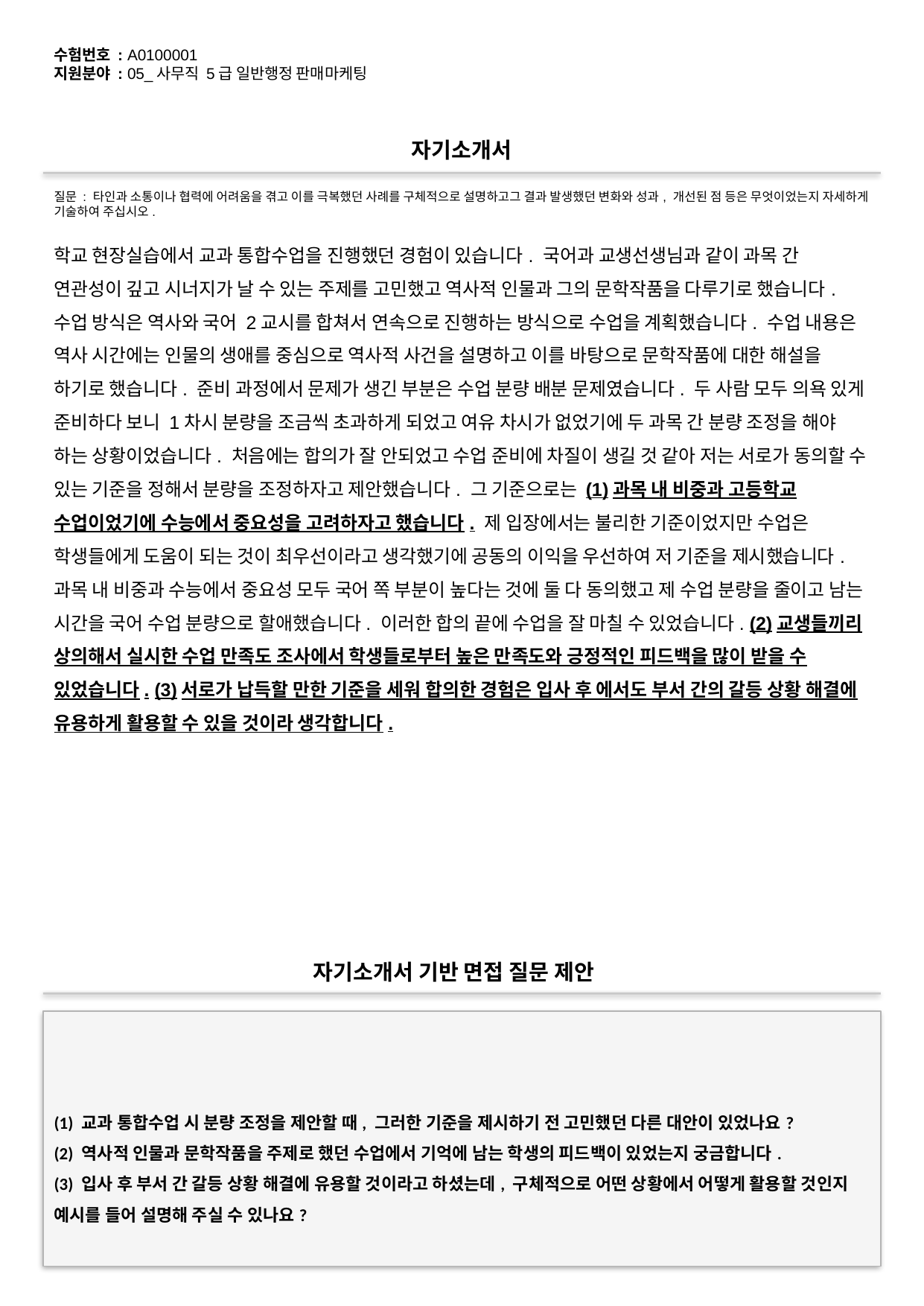

수험번호 : A0100001
지원분야 : 05_사무직 5급 일반행정 판매마케팅
#

자기소개서

질문 : 타인과 소통이나 협력에 어려움을 겪고 이를 극복했던 사례를 구체적으로 설명하고그 결과 발생했던 변화와 성과, 개선된 점 등은 무엇이었는지 자세하게 기술하여 주십시오.

학교 현장실습에서 교과 통합수업을 진행했던 경험이 있습니다. 국어과 교생선생님과 같이 과목 간 연관성이 깊고 시너지가 날 수 있는 주제를 고민했고 역사적 인물과 그의 문학작품을 다루기로 했습니다. 수업 방식은 역사와 국어 2교시를 합쳐서 연속으로 진행하는 방식으로 수업을 계획했습니다. 수업 내용은 역사 시간에는 인물의 생애를 중심으로 역사적 사건을 설명하고 이를 바탕으로 문학작품에 대한 해설을 하기로 했습니다. 준비 과정에서 문제가 생긴 부분은 수업 분량 배분 문제였습니다. 두 사람 모두 의욕 있게 준비하다 보니 1차시 분량을 조금씩 초과하게 되었고 여유 차시가 없었기에 두 과목 간 분량 조정을 해야 하는 상황이었습니다. 처음에는 합의가 잘 안되었고 수업 준비에 차질이 생길 것 같아 저는 서로가 동의할 수 있는 기준을 정해서 분량을 조정하자고 제안했습니다. 그 기준으로는 (1)과목 내 비중과 고등학교 수업이었기에 수능에서 중요성을 고려하자고 했습니다. 제 입장에서는 불리한 기준이었지만 수업은 학생들에게 도움이 되는 것이 최우선이라고 생각했기에 공동의 이익을 우선하여 저 기준을 제시했습니다. 과목 내 비중과 수능에서 중요성 모두 국어 쪽 부분이 높다는 것에 둘 다 동의했고 제 수업 분량을 줄이고 남는 시간을 국어 수업 분량으로 할애했습니다. 이러한 합의 끝에 수업을 잘 마칠 수 있었습니다. (2)교생들끼리 상의해서 실시한 수업 만족도 조사에서 학생들로부터 높은 만족도와 긍정적인 피드백을 많이 받을 수 있었습니다. (3)서로가 납득할 만한 기준을 세워 합의한 경험은 입사 후 에서도 부서 간의 갈등 상황 해결에 유용하게 활용할 수 있을 것이라 생각합니다.

자기소개서 기반 면접 질문 제안

(1) 교과 통합수업 시 분량 조정을 제안할 때, 그러한 기준을 제시하기 전 고민했던 다른 대안이 있었나요?
(2) 역사적 인물과 문학작품을 주제로 했던 수업에서 기억에 남는 학생의 피드백이 있었는지 궁금합니다.
(3) 입사 후 부서 간 갈등 상황 해결에 유용할 것이라고 하셨는데, 구체적으로 어떤 상황에서 어떻게 활용할 것인지 예시를 들어 설명해 주실 수 있나요?